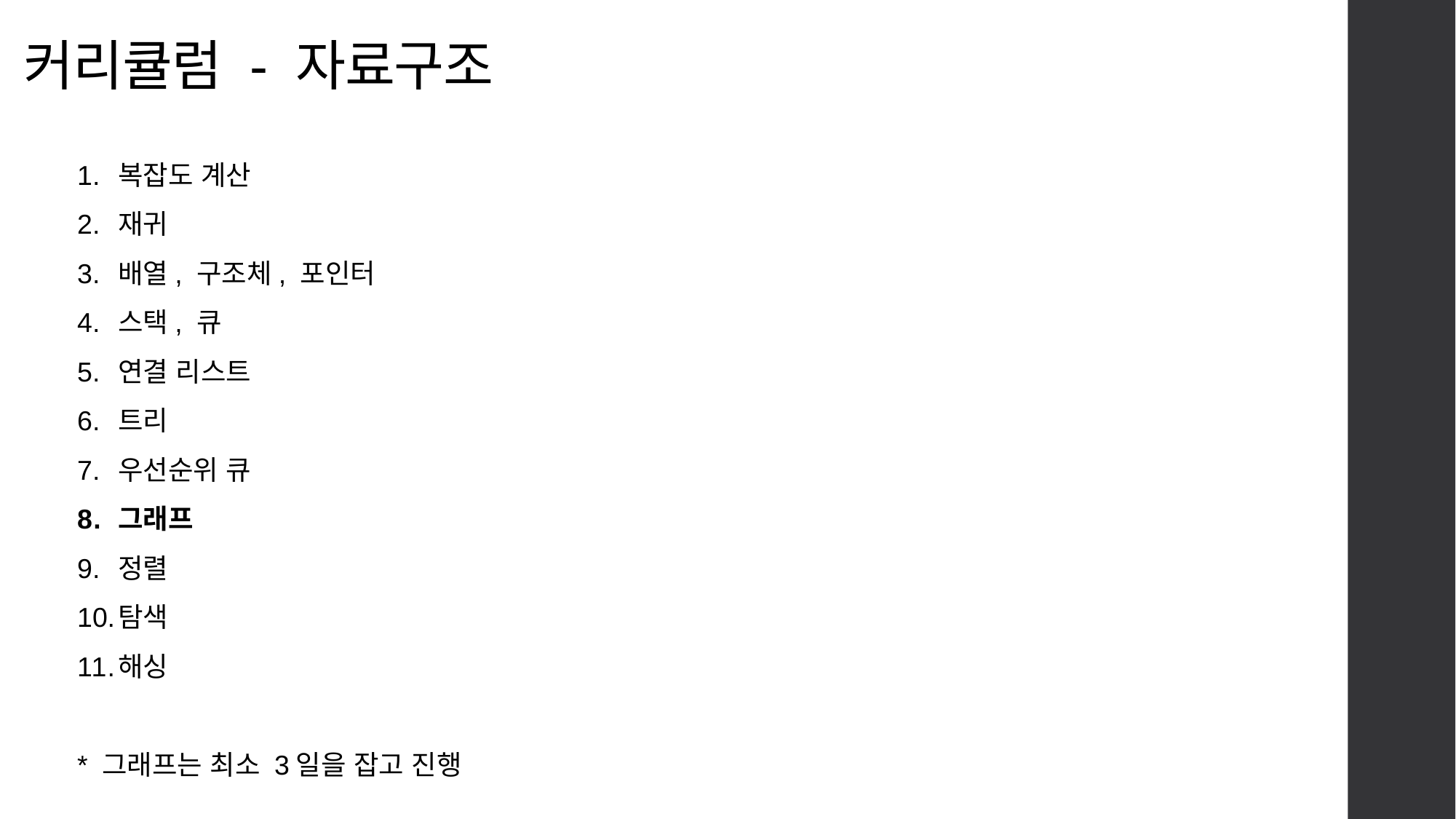

# 커리큘럼 - 자료구조
복잡도 계산
재귀
배열, 구조체, 포인터
스택, 큐
연결 리스트
트리
우선순위 큐
그래프
정렬
탐색
해싱

* 그래프는 최소 3일을 잡고 진행